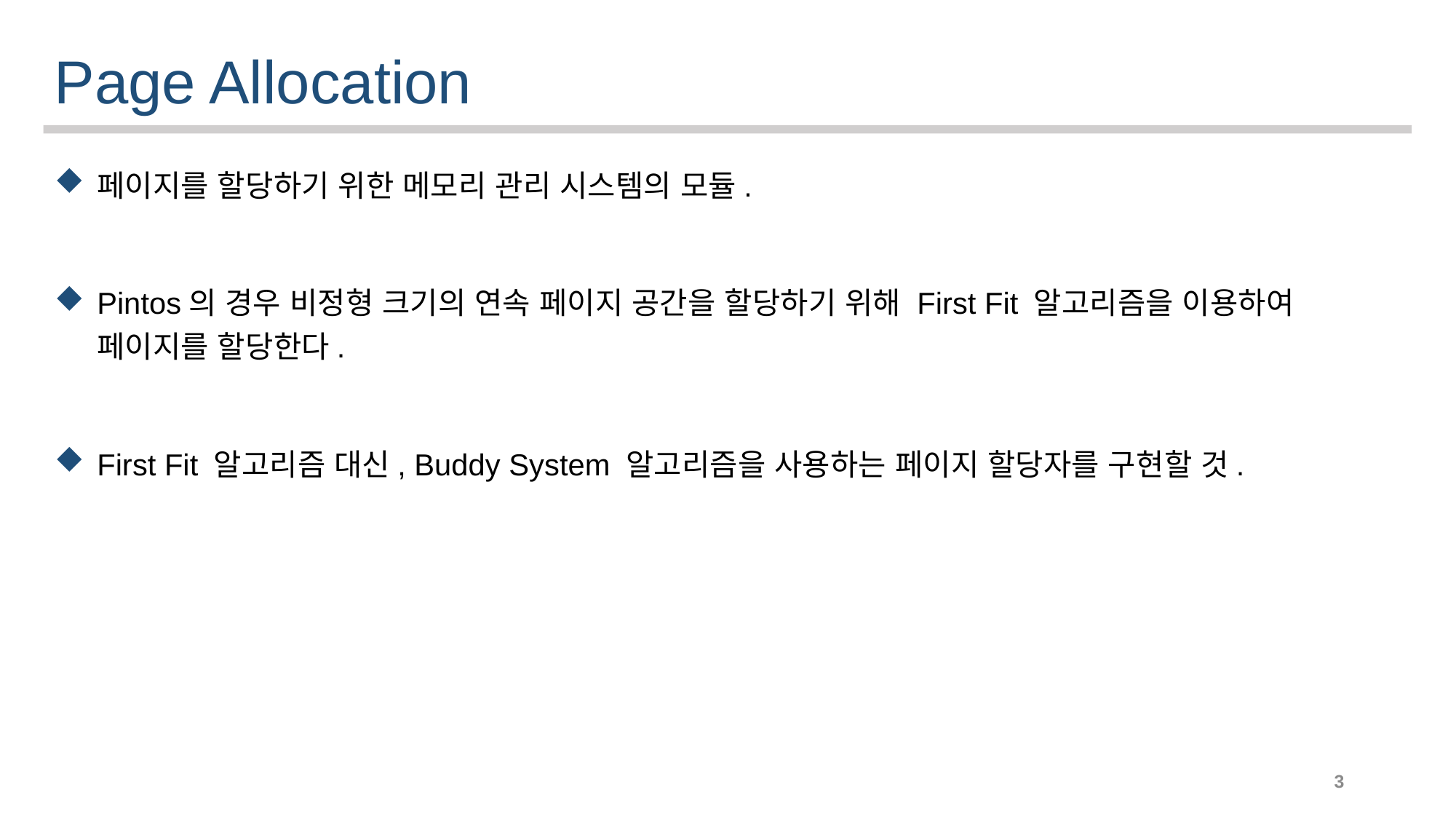

Page Allocation
페이지를 할당하기 위한 메모리 관리 시스템의 모듈.

Pintos의 경우 비정형 크기의 연속 페이지 공간을 할당하기 위해 First Fit 알고리즘을 이용하여 페이지를 할당한다.

First Fit 알고리즘 대신, Buddy System 알고리즘을 사용하는 페이지 할당자를 구현할 것.

3